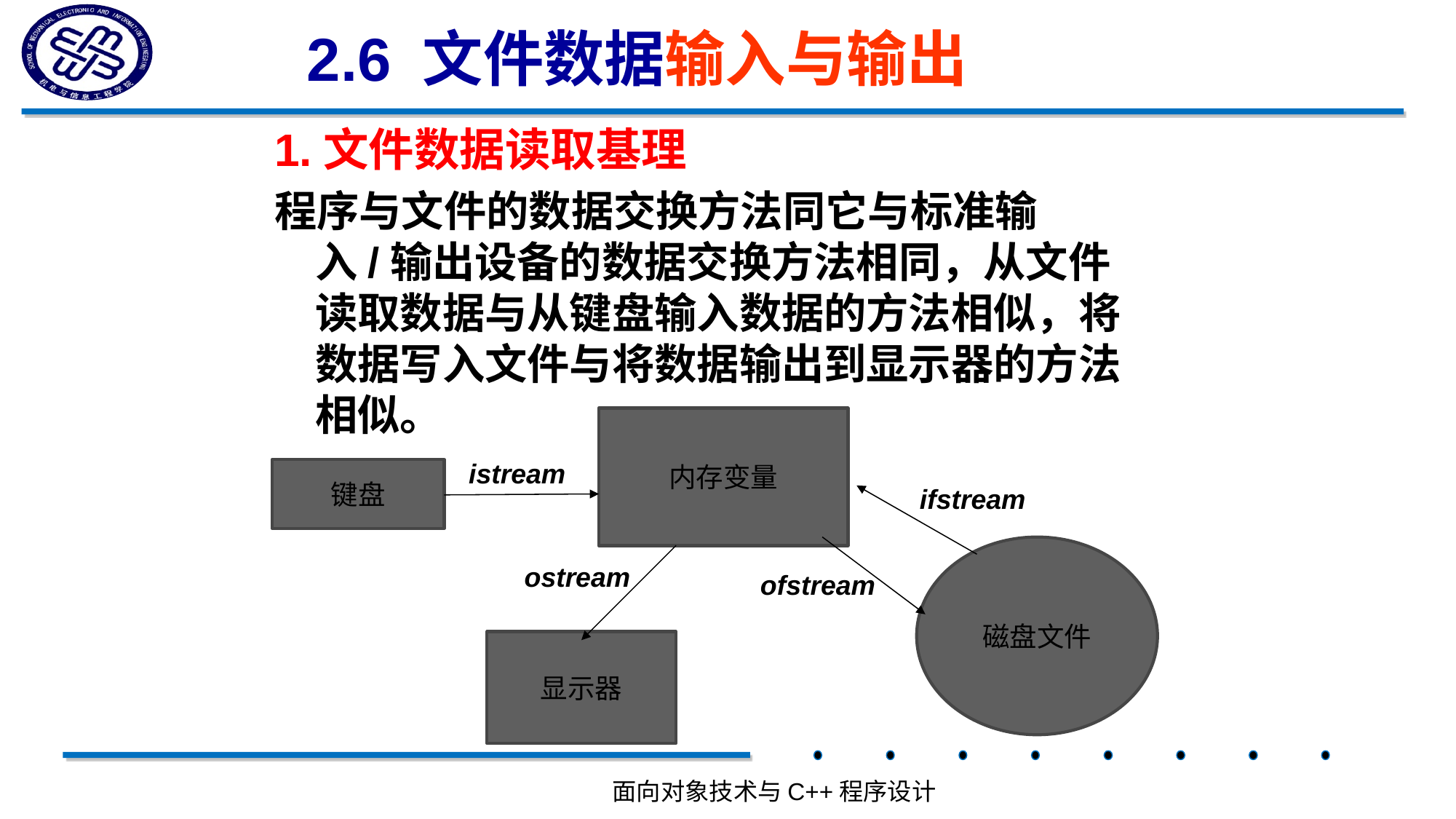

# 2.6 文件数据输入与输出
1.文件数据读取基理
程序与文件的数据交换方法同它与标准输入/输出设备的数据交换方法相同，从文件读取数据与从键盘输入数据的方法相似，将数据写入文件与将数据输出到显示器的方法相似。
内存变量
istream
键盘
ifstream

磁盘文件

ostream
ofstream
显示器

面向对象技术与C++程序设计
14